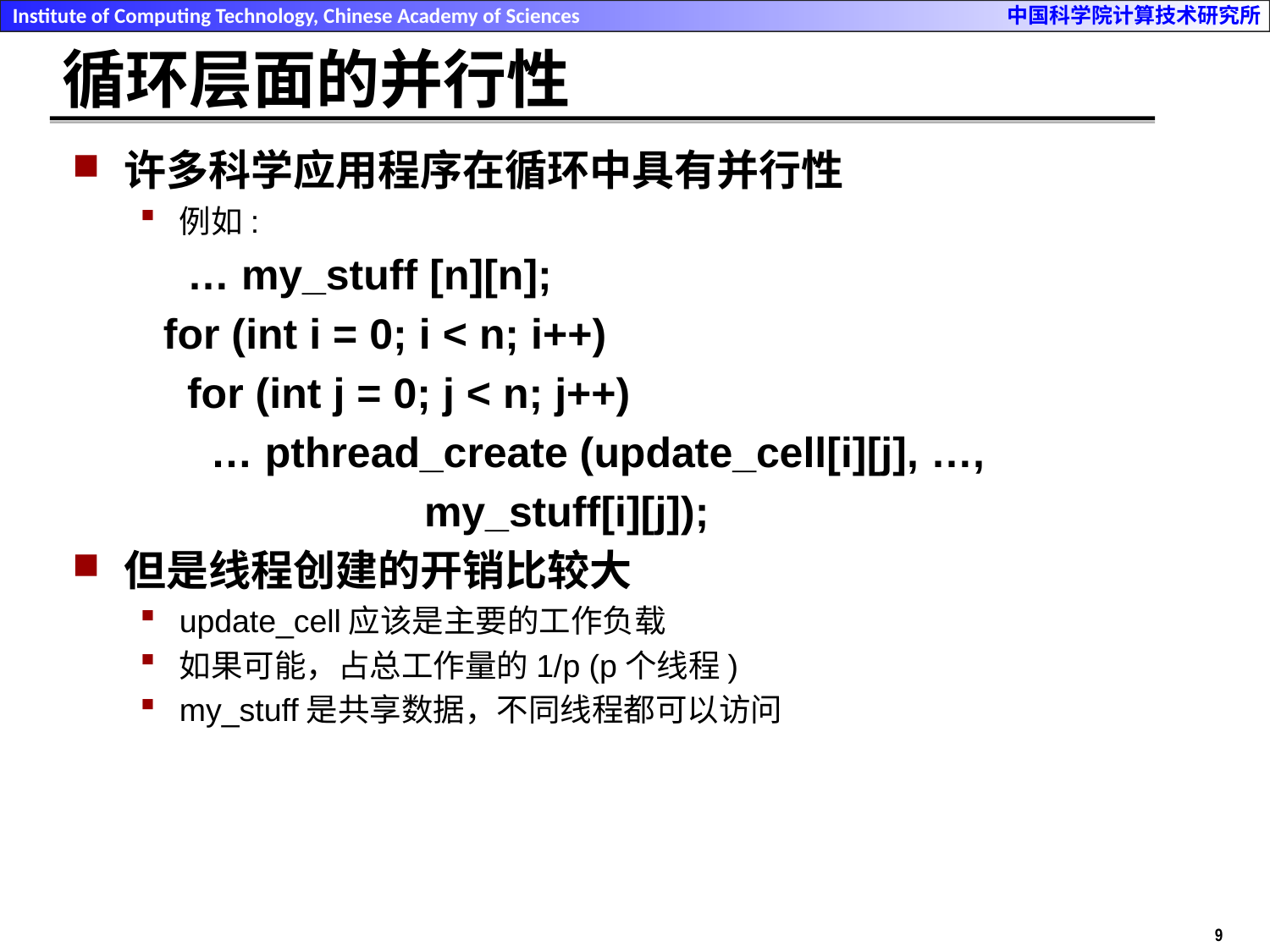

# 循环层面的并行性
许多科学应用程序在循环中具有并行性
例如:
    … my_stuff [n][n];
  for (int i = 0; i < n; i++)
    for (int j = 0; j < n; j++)
      … pthread_create (update_cell[i][j], …,
                        my_stuff[i][j]);
但是线程创建的开销比较大
update_cell应该是主要的工作负载
如果可能，占总工作量的1/p (p个线程)
my_stuff是共享数据，不同线程都可以访问